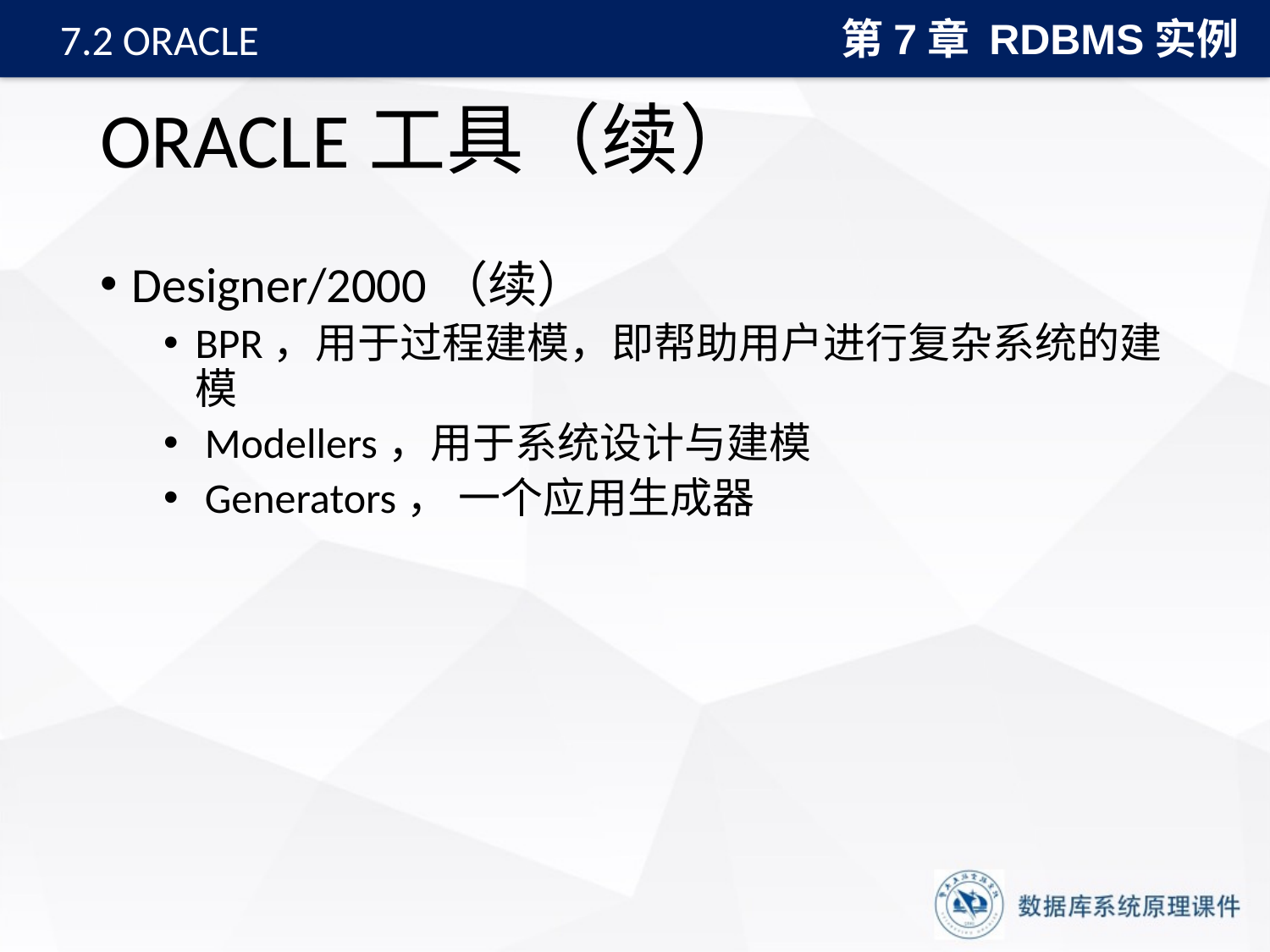

第7章 RDBMS实例
7.2 ORACLE
# ORACLE工具（续）
Designer/2000（续）
BPR，用于过程建模，即帮助用户进行复杂系统的建模
 Modellers，用于系统设计与建模
 Generators， 一个应用生成器